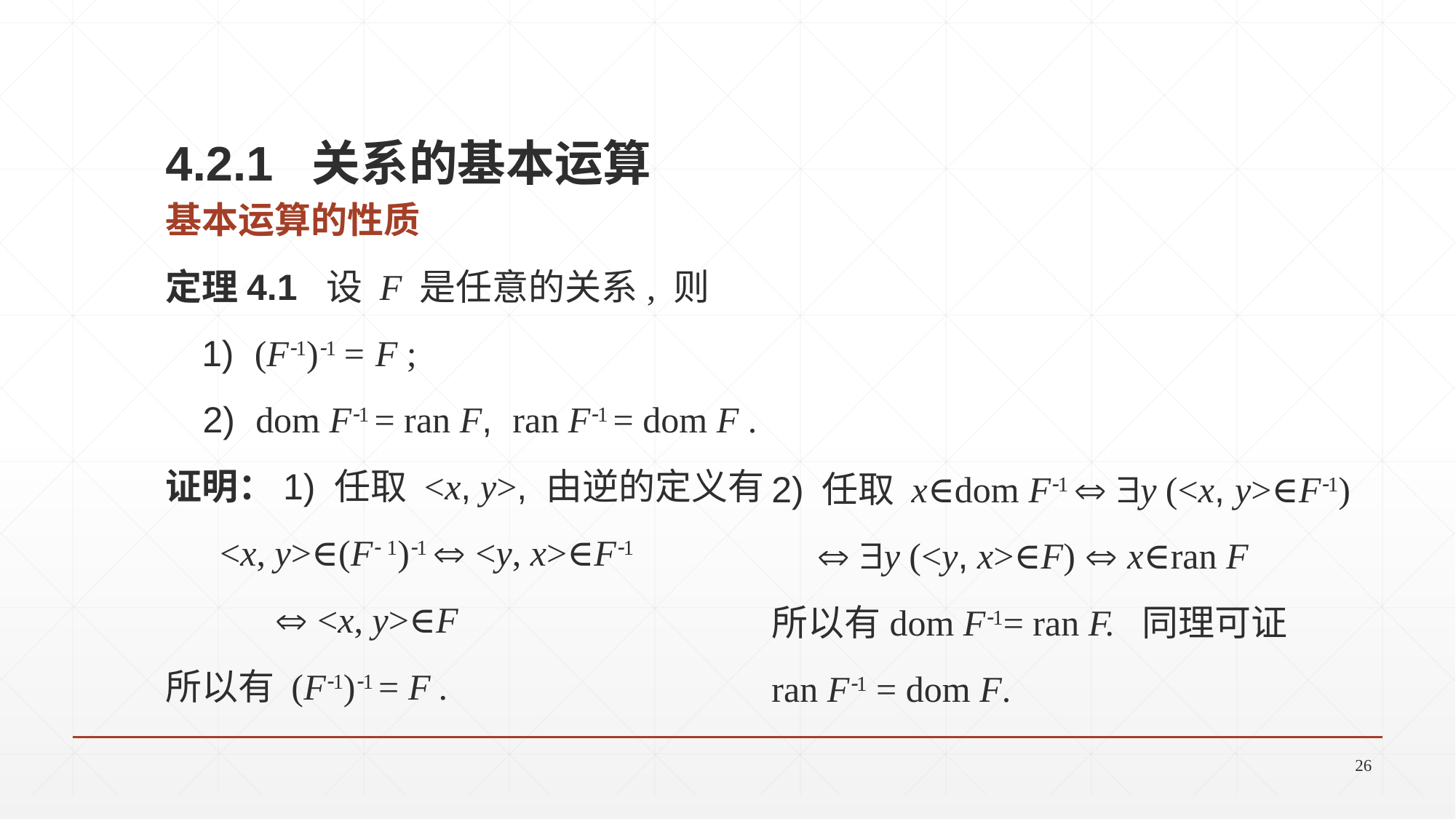

4.2.1  关系的基本运算
基本运算的性质
定理4.1  设 F 是任意的关系, 则
    1)  (F−1)−1 = F ;
    2)  dom F−1 = ran F,  ran F−1 = dom F .
证明：1) 任取 <x, y>, 由逆的定义有
      <x, y>∈(F− 1)−1 ⇔ <y, x>∈F−1
	⇔ <x, y>∈F
所以有 (F−1)−1 = F .
2) 任取 x∈dom F−1 ⇔ ∃y (<x, y>∈F−1)
     ⇔ ∃y (<y, x>∈F) ⇔ x∈ran F
所以有dom F−1= ran F.  同理可证
ran F−1 = dom F.
26